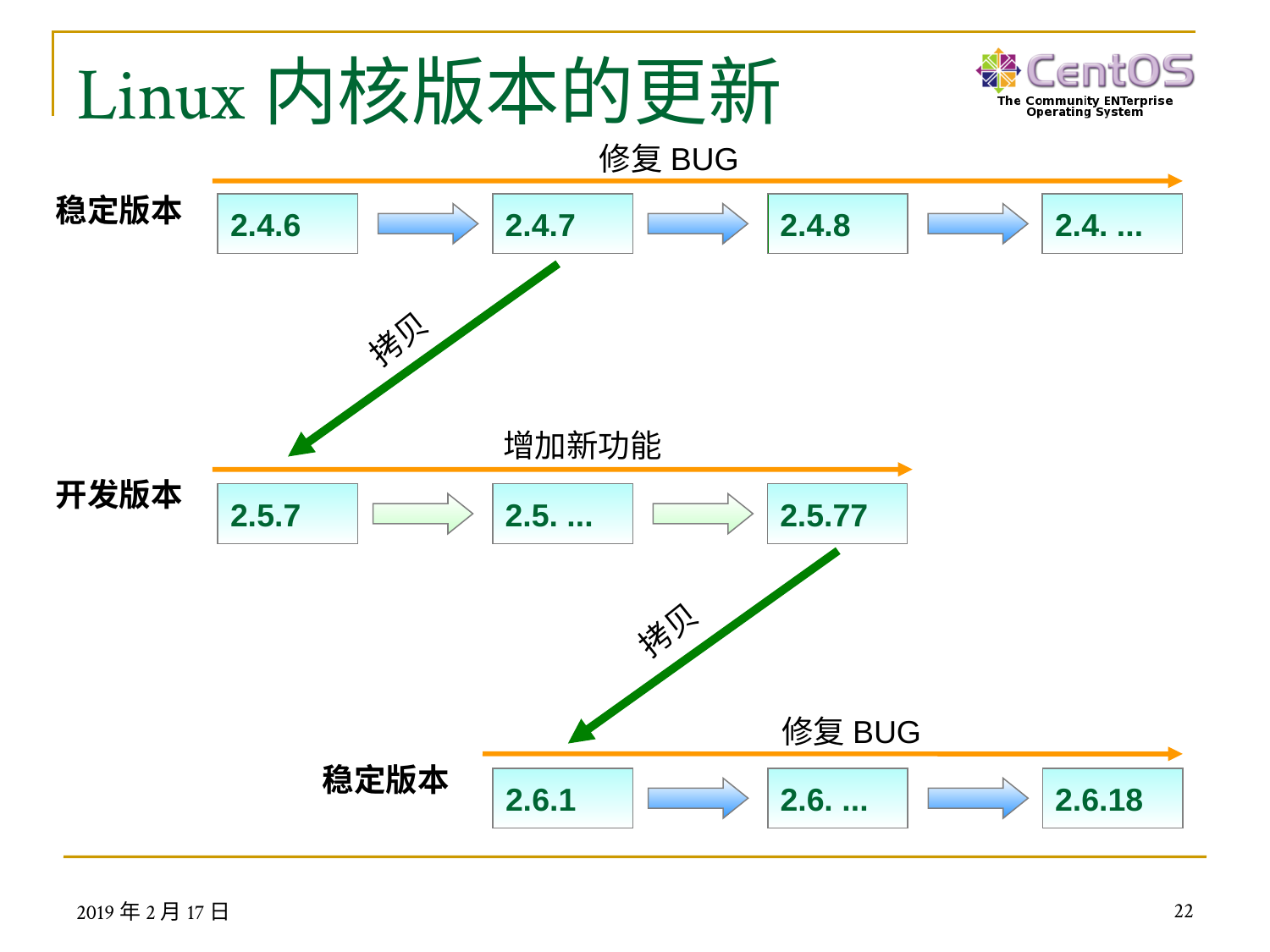

# Linux内核版本的更新
修复BUG

稳定版本
2.4.6
2.4.7
2.4.8
2.4. ...

拷贝
增加新功能
开发版本

2.5.7
2.5. ...
2.5.77

拷贝
修复BUG
稳定版本

2.6.1
2.6. ...
2.6.18

2019年2月17日
22